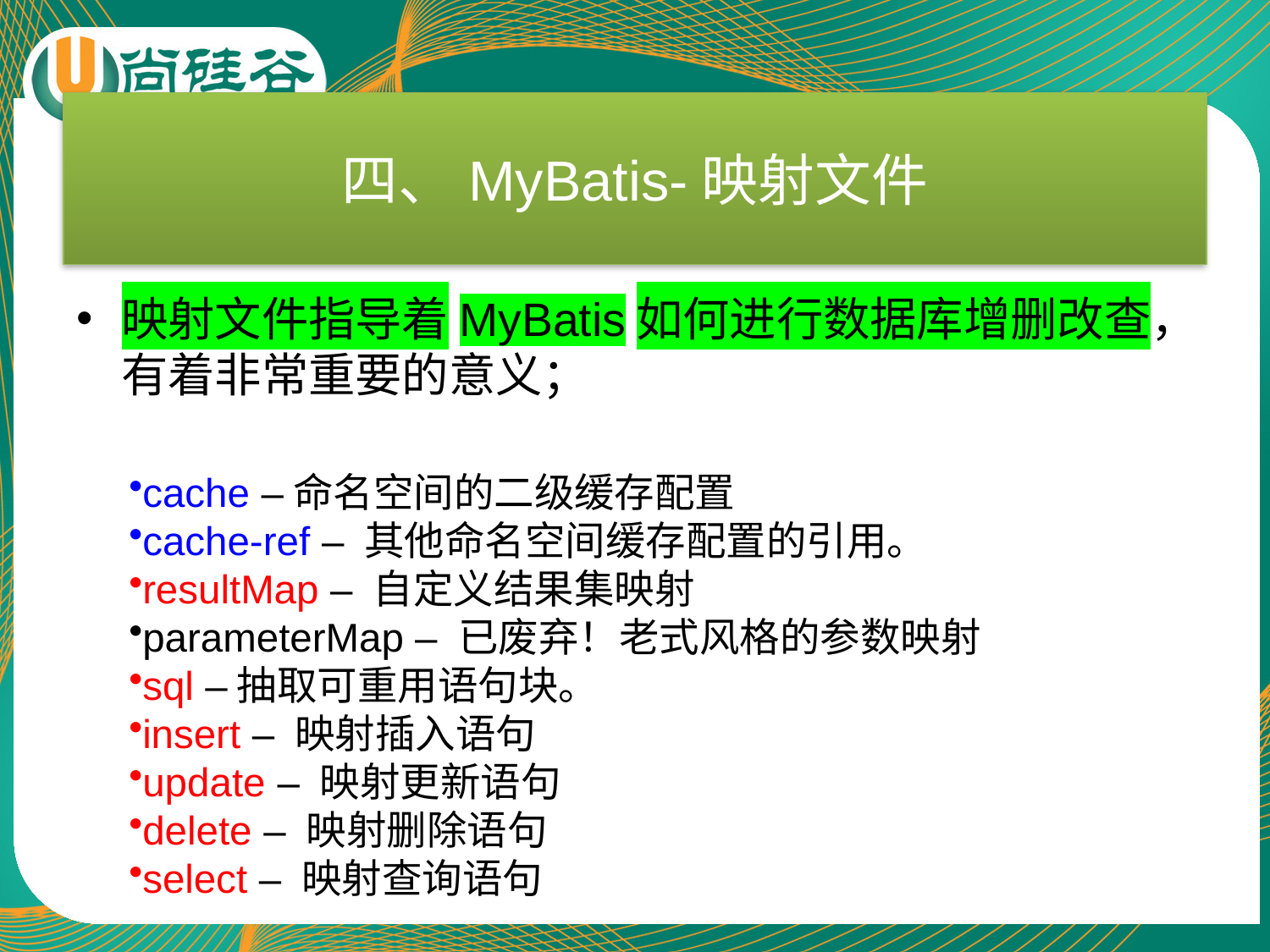

# 四、MyBatis-映射文件
映射文件指导着MyBatis如何进行数据库增删改查，有着非常重要的意义；

cache –命名空间的二级缓存配置
cache-ref – 其他命名空间缓存配置的引用。
resultMap – 自定义结果集映射
parameterMap – 已废弃！老式风格的参数映射
sql –抽取可重用语句块。
insert – 映射插入语句
update – 映射更新语句
delete – 映射删除语句
select – 映射查询语句